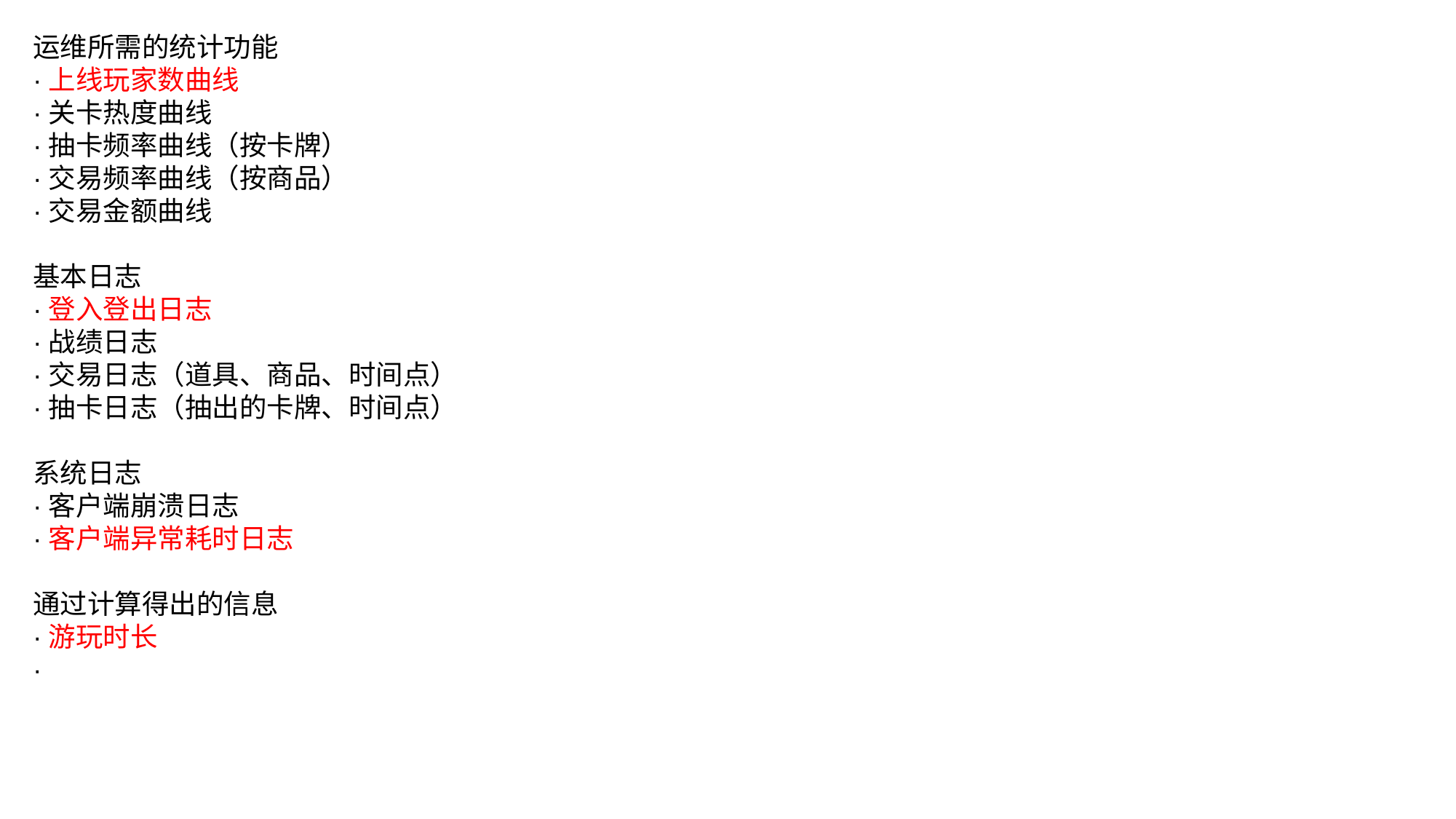

运维所需的统计功能
·上线玩家数曲线
·关卡热度曲线
·抽卡频率曲线（按卡牌）
·交易频率曲线（按商品）
·交易金额曲线

基本日志
·登入登出日志
·战绩日志
·交易日志（道具、商品、时间点）
·抽卡日志（抽出的卡牌、时间点）

系统日志
·客户端崩溃日志
·客户端异常耗时日志

通过计算得出的信息
·游玩时长
·